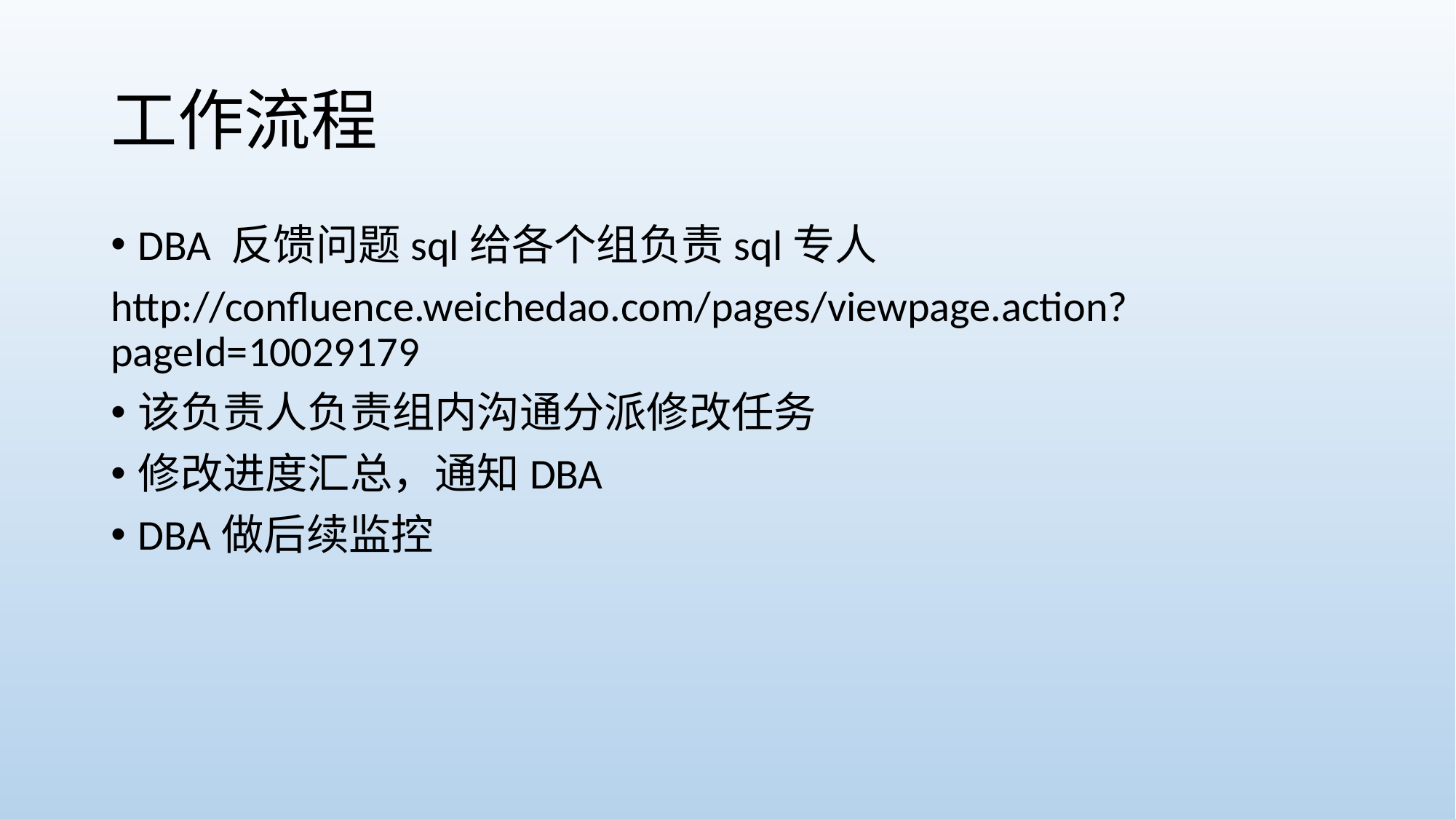

# 工作流程
DBA 反馈问题sql给各个组负责sql专人
http://confluence.weichedao.com/pages/viewpage.action?pageId=10029179
该负责人负责组内沟通分派修改任务
修改进度汇总，通知DBA
DBA做后续监控